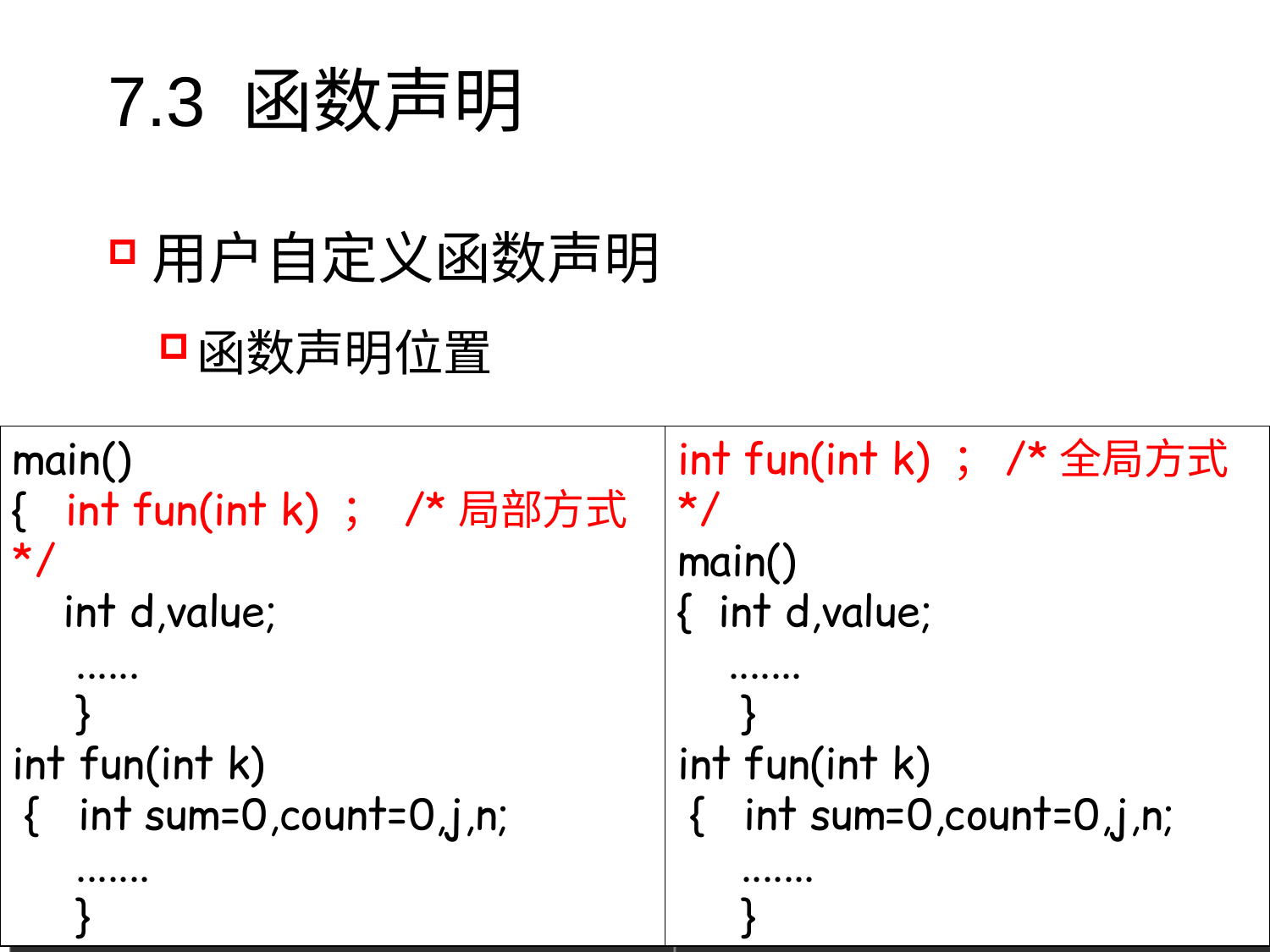

# 7.3 函数声明
用户自定义函数声明
函数声明位置

main()
{   int fun(int k) ； /*局部方式*/
    int d,value;
     ......
     }
int fun(int k)
 {   int sum=0,count=0,j,n;
     .......
     }
int fun(int k) ；/*全局方式*/
main()
{  int d,value;
    .......
     }
int fun(int k)
 {   int sum=0,count=0,j,n;
     .......
     }